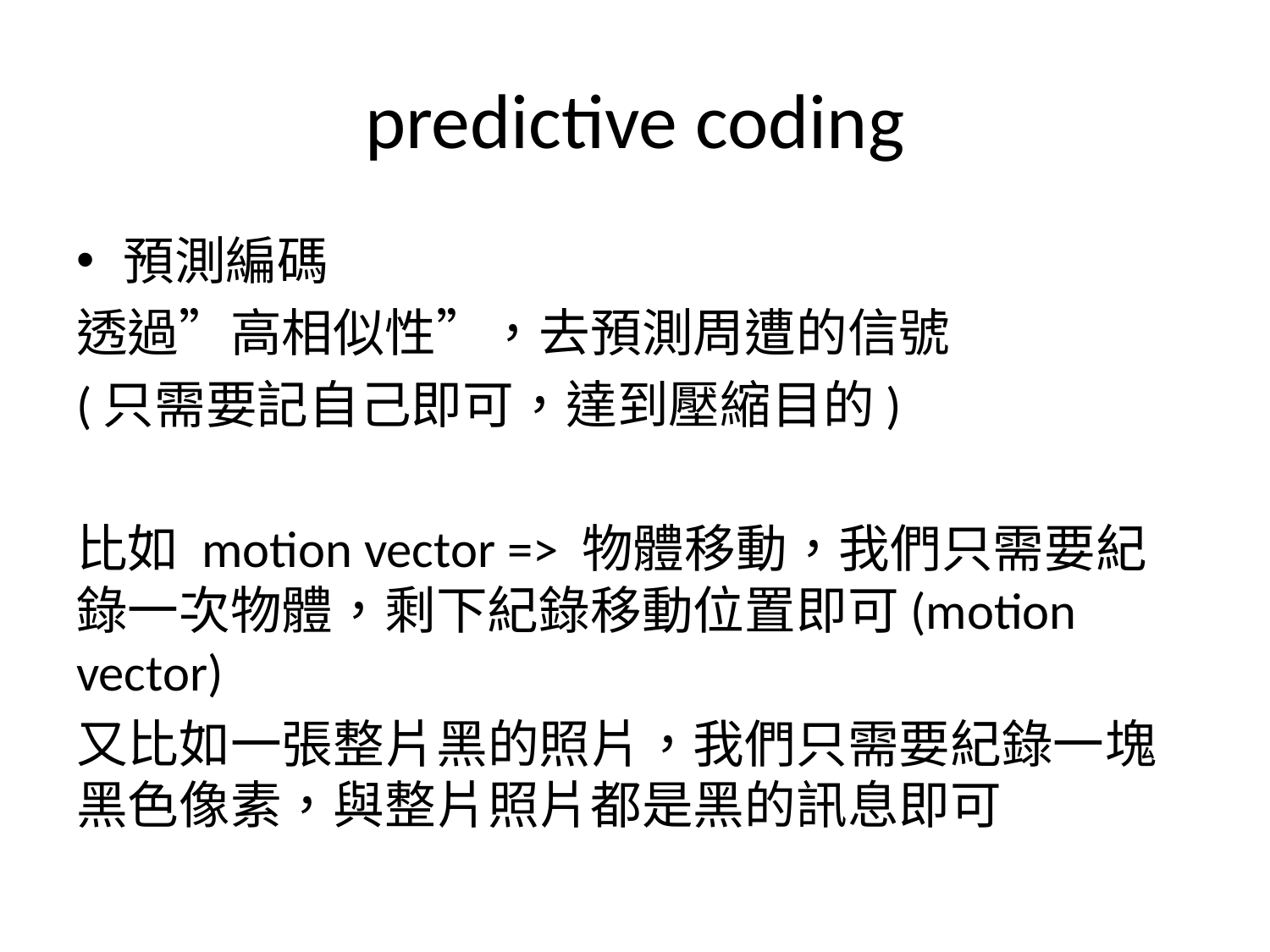

# predictive coding
預測編碼
透過”高相似性”，去預測周遭的信號
(只需要記自己即可，達到壓縮目的)

比如 motion vector => 物體移動，我們只需要紀錄一次物體，剩下紀錄移動位置即可(motion vector)
又比如一張整片黑的照片，我們只需要紀錄一塊黑色像素，與整片照片都是黑的訊息即可